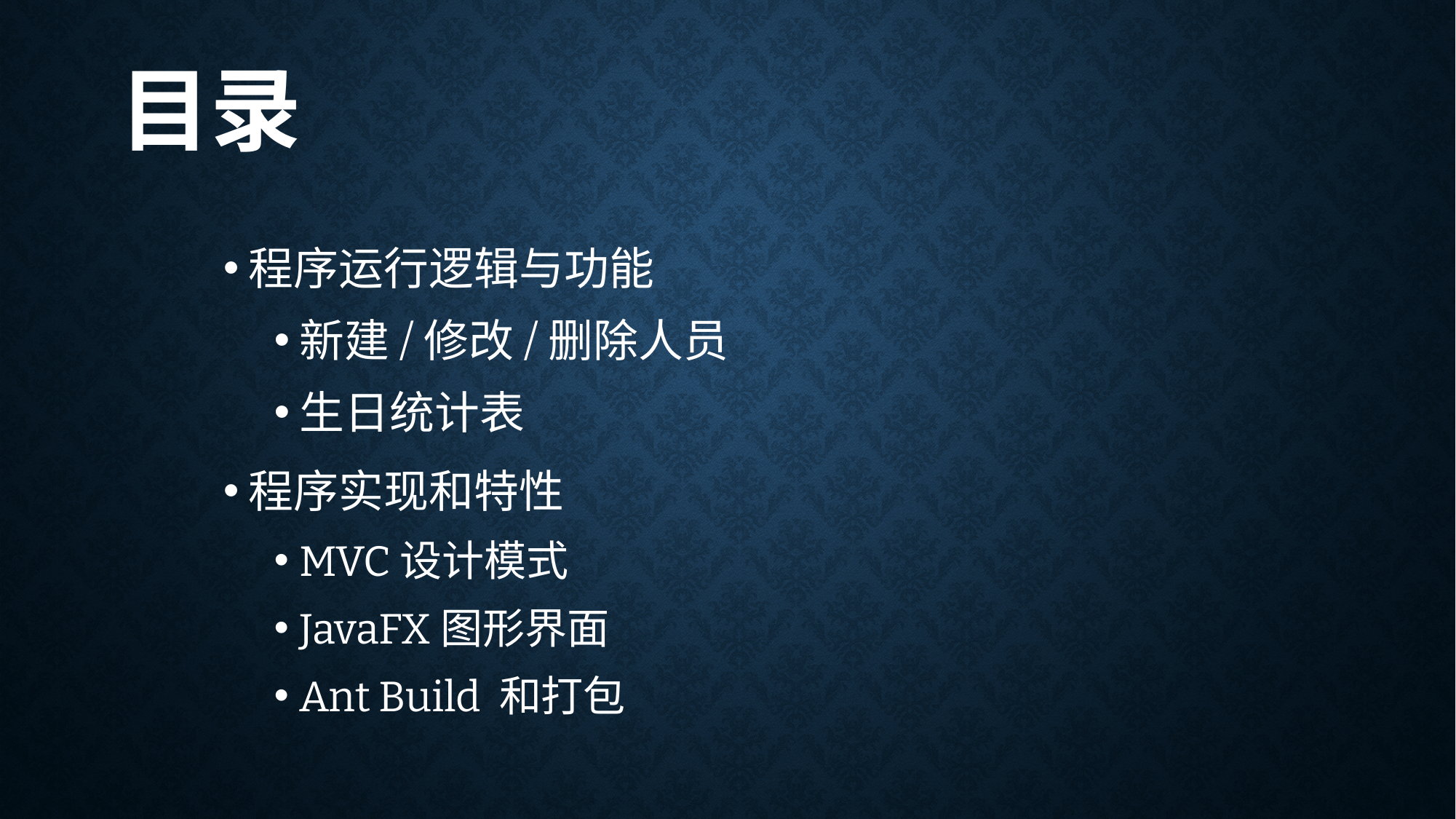

# 目录
程序运行逻辑与功能
新建/修改/删除人员
生日统计表
程序实现和特性
MVC设计模式
JavaFX图形界面
Ant Build 和打包